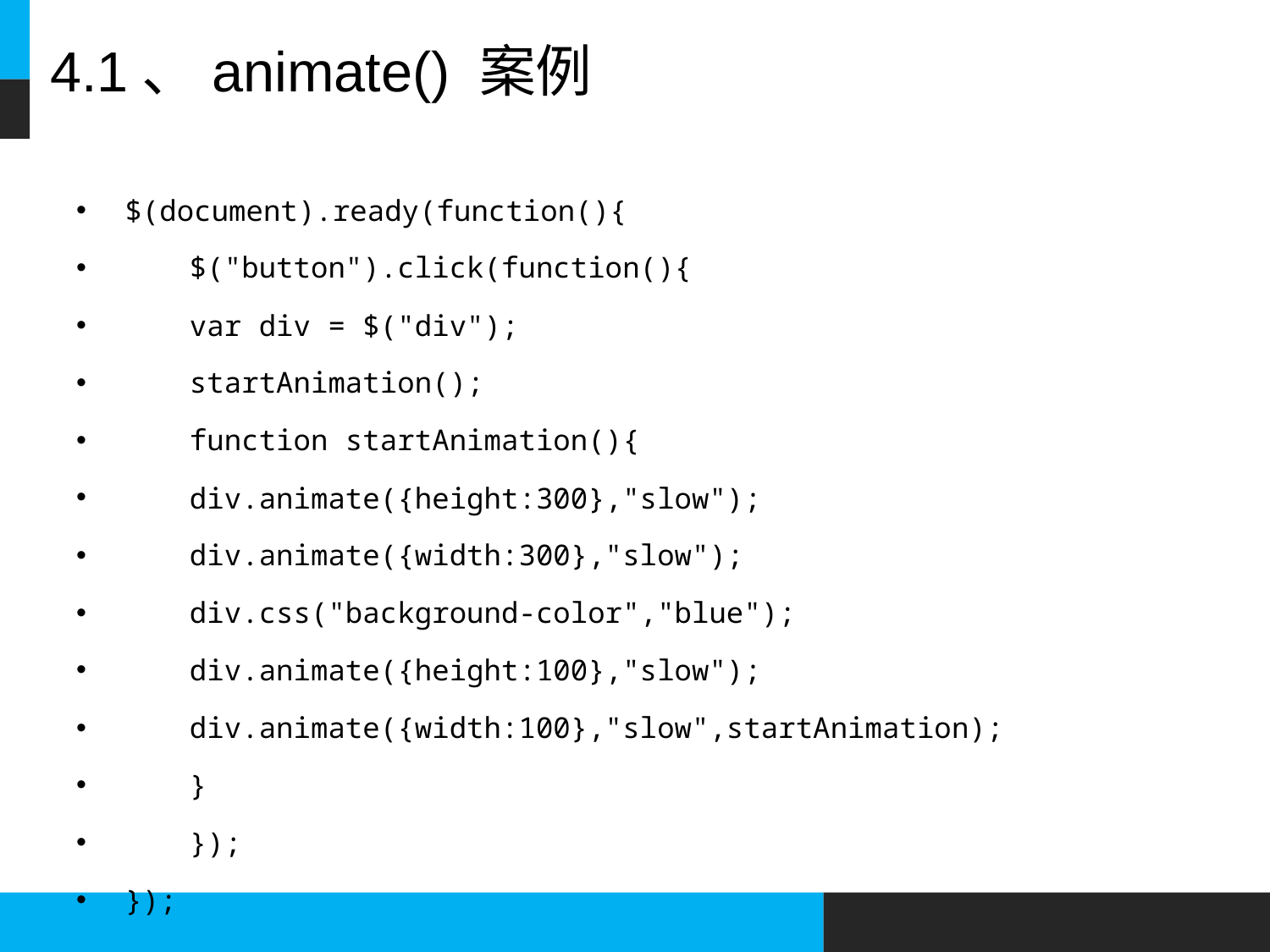

# 4.1、animate() 案例
$(document).ready(function(){
	$("button").click(function(){
		var div = $("div");
		startAnimation();
		function startAnimation(){
			div.animate({height:300},"slow");
			div.animate({width:300},"slow");
			div.css("background-color","blue");
			div.animate({height:100},"slow");
			div.animate({width:100},"slow",startAnimation);
		}
	});
});